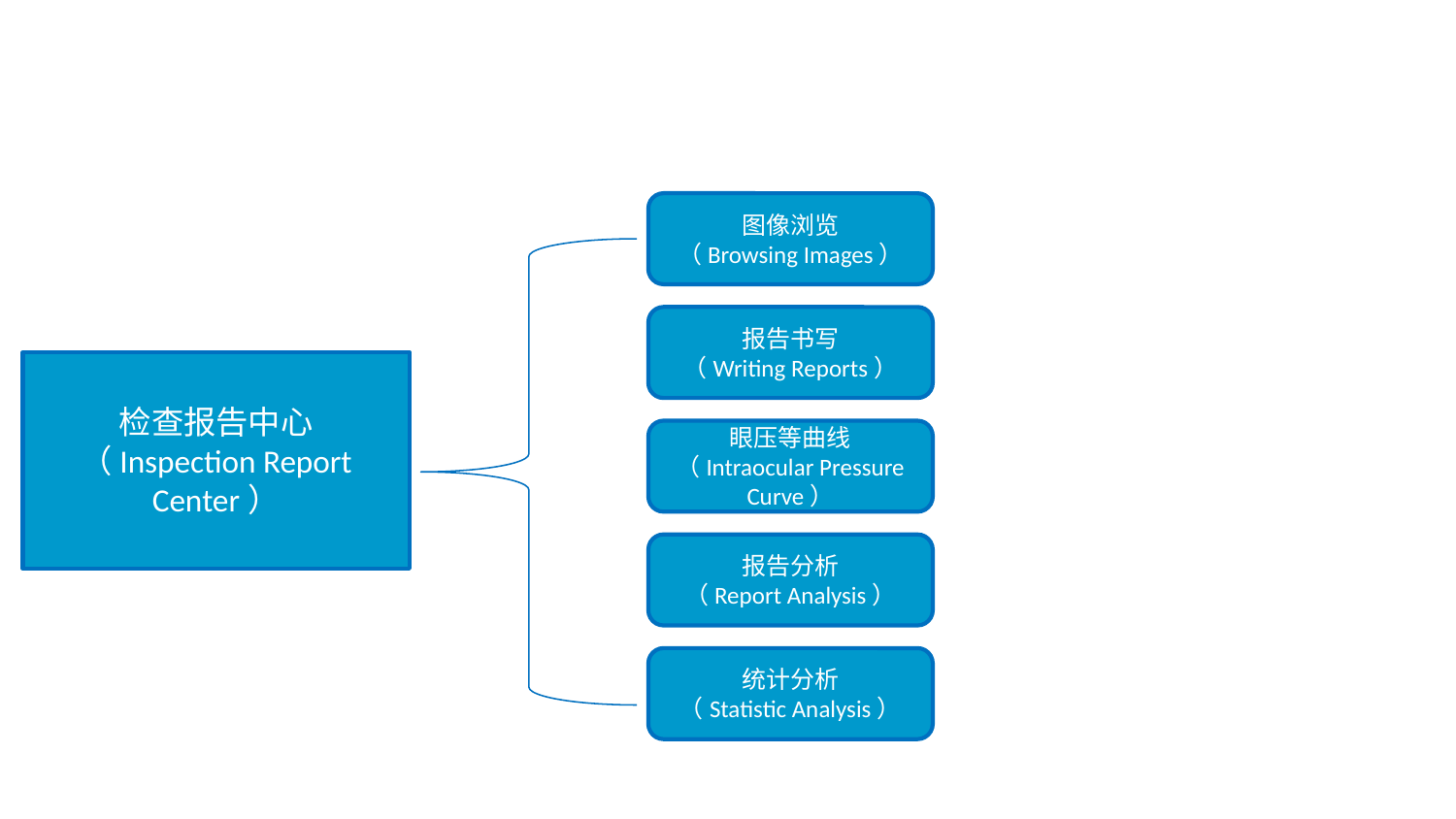

#
图像浏览
（Browsing Images）

报告书写
（Writing Reports）
检查报告中心
（Inspection Report Center）
眼压等曲线
（Intraocular Pressure Curve）
报告分析
（Report Analysis）
统计分析
（Statistic Analysis）